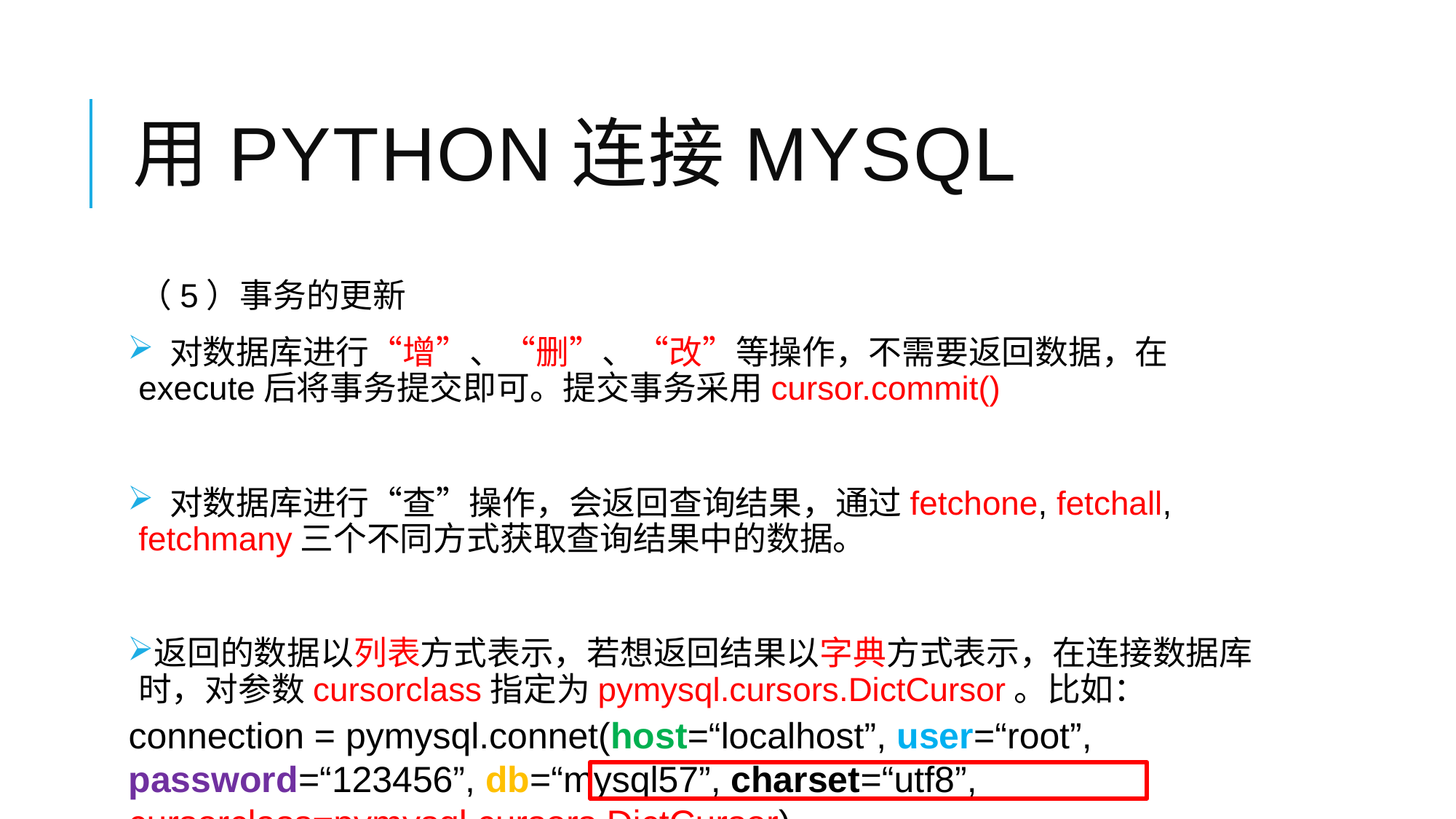

# 用Python连接MySQL
（5）事务的更新
 对数据库进行“增”、“删”、“改”等操作，不需要返回数据，在execute后将事务提交即可。提交事务采用cursor.commit()

 对数据库进行“查”操作，会返回查询结果，通过fetchone, fetchall, fetchmany三个不同方式获取查询结果中的数据。

返回的数据以列表方式表示，若想返回结果以字典方式表示，在连接数据库时，对参数cursorclass指定为pymysql.cursors.DictCursor。比如：
connection = pymysql.connet(host=“localhost”, user=“root”, password=“123456”, db=“mysql57”, charset=“utf8”, cursorclass=pymysql.cursors.DictCursor)